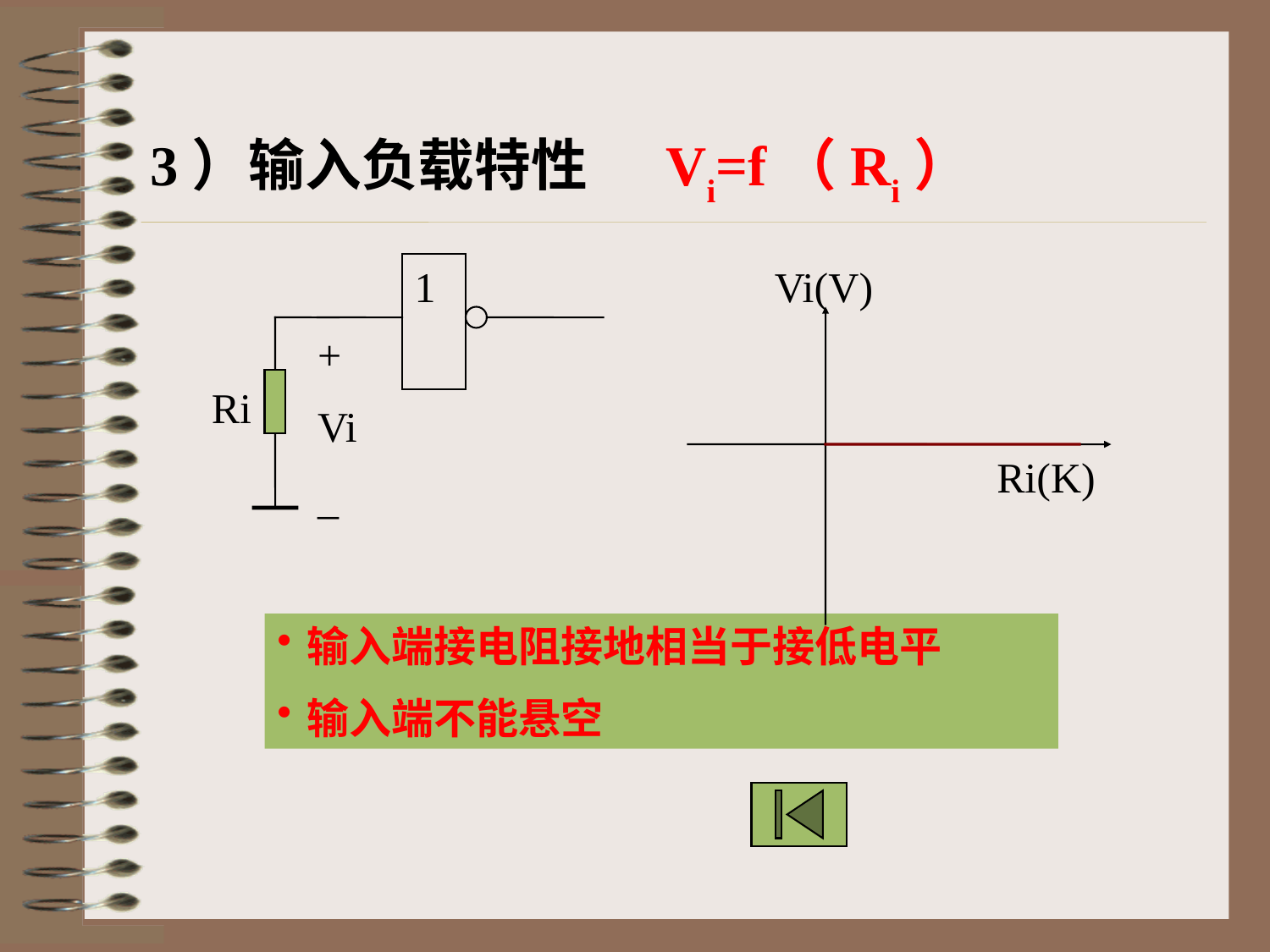

# 3）输入负载特性     Vi=f（Ri）
1

+
Vi
_

Ri

Vi(V)

Ri(K)
输入端接电阻接地相当于接低电平
输入端不能悬空